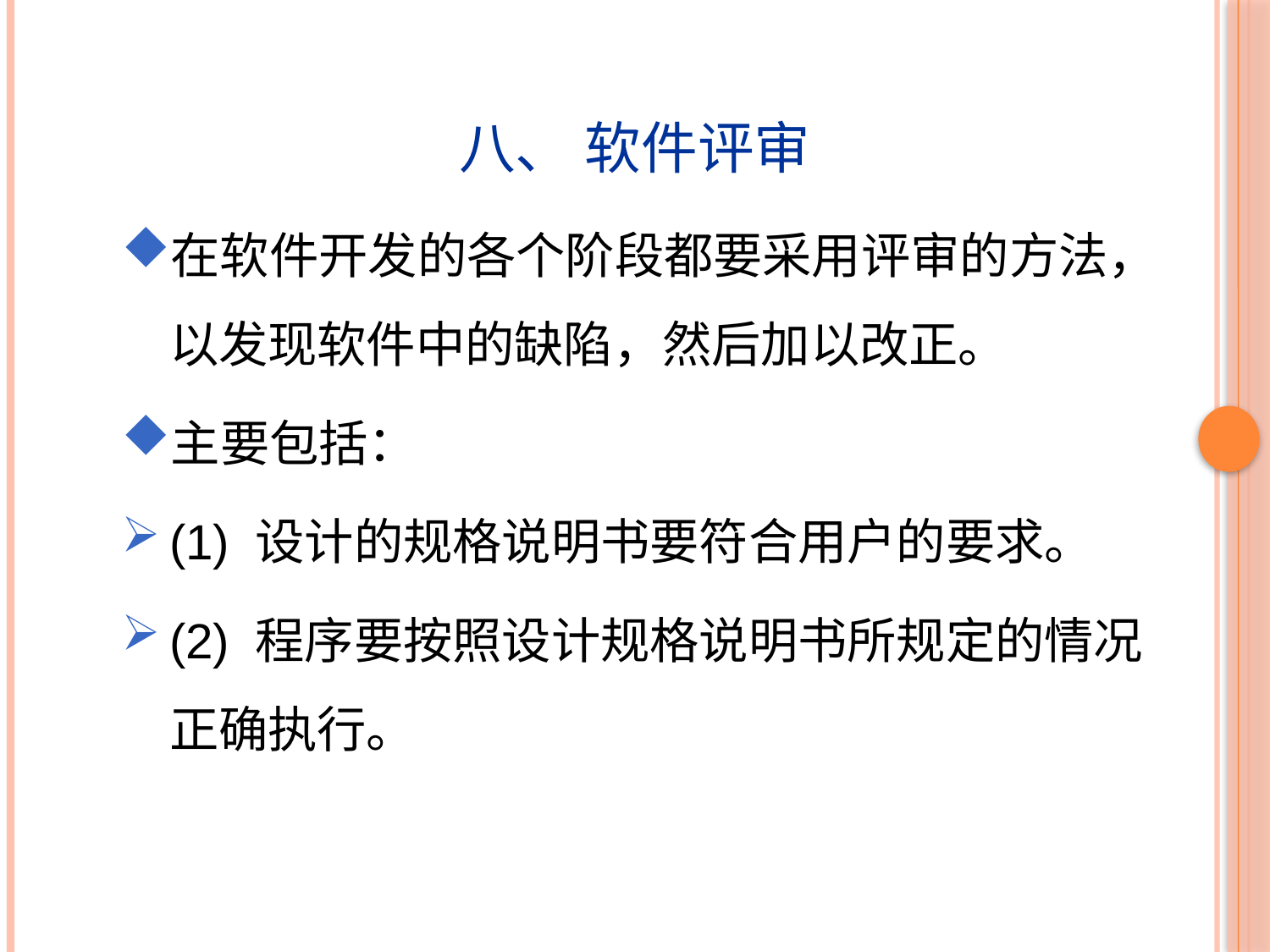

八、 软件评审
在软件开发的各个阶段都要采用评审的方法，以发现软件中的缺陷，然后加以改正。
主要包括：
(1) 设计的规格说明书要符合用户的要求。
(2) 程序要按照设计规格说明书所规定的情况正确执行。